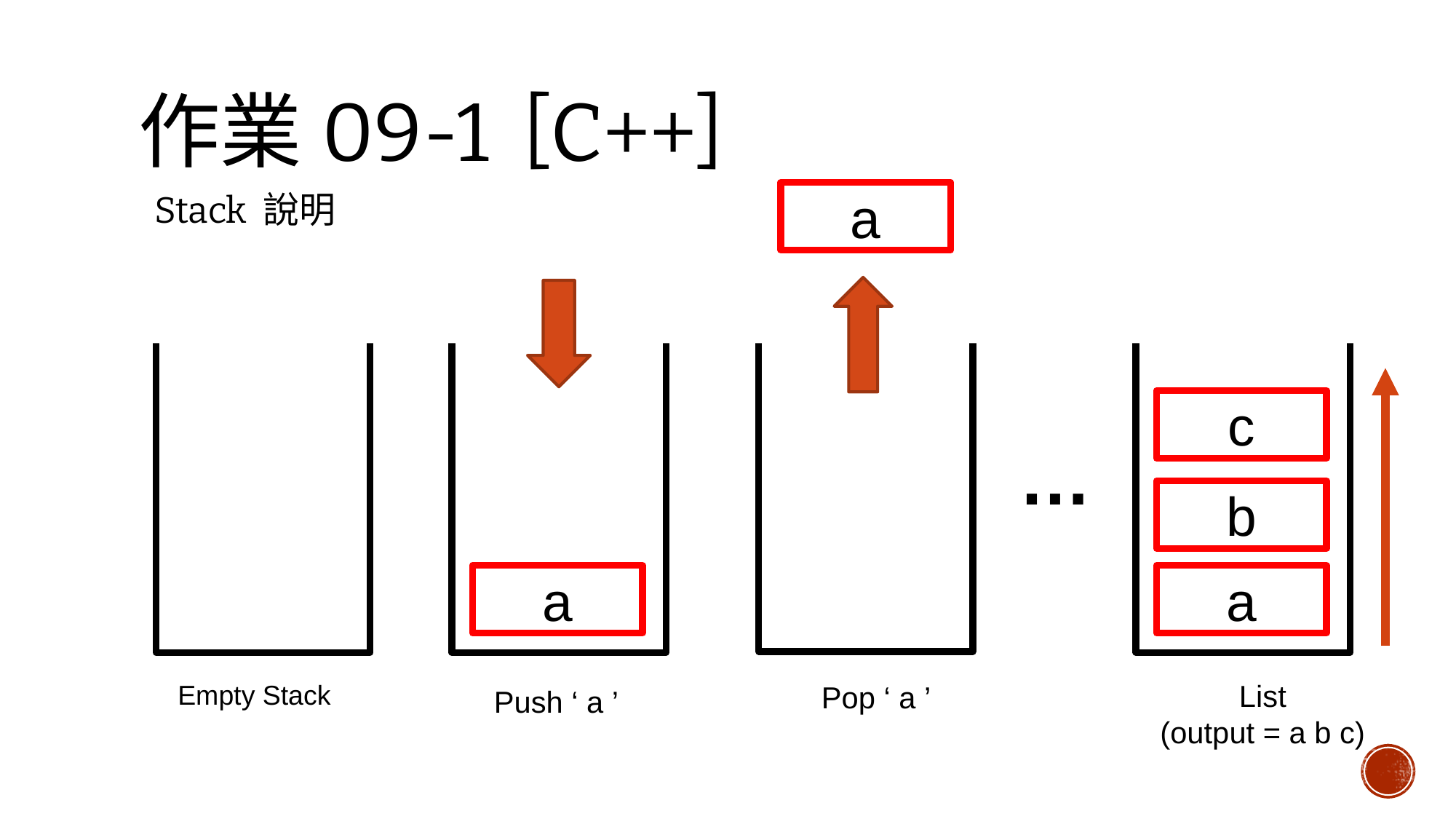

# 作業09-1  [C++]
a
Stack 說明

c
…
b
a
a
List
(output = a b c)
Empty Stack
Pop ‘ a ’
Push ‘ a ’